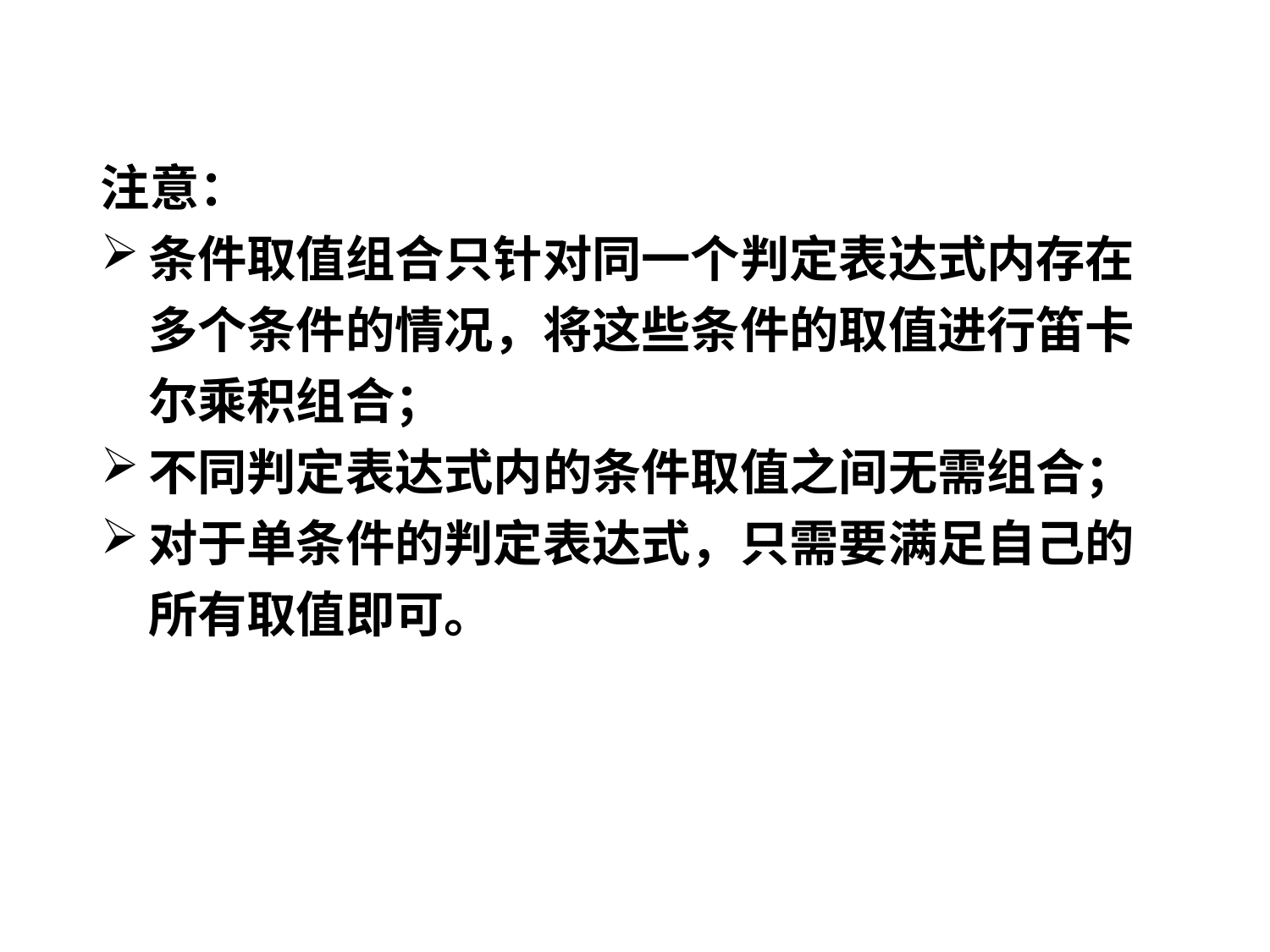

注意：
条件取值组合只针对同一个判定表达式内存在多个条件的情况，将这些条件的取值进行笛卡尔乘积组合；
不同判定表达式内的条件取值之间无需组合；
对于单条件的判定表达式，只需要满足自己的所有取值即可。